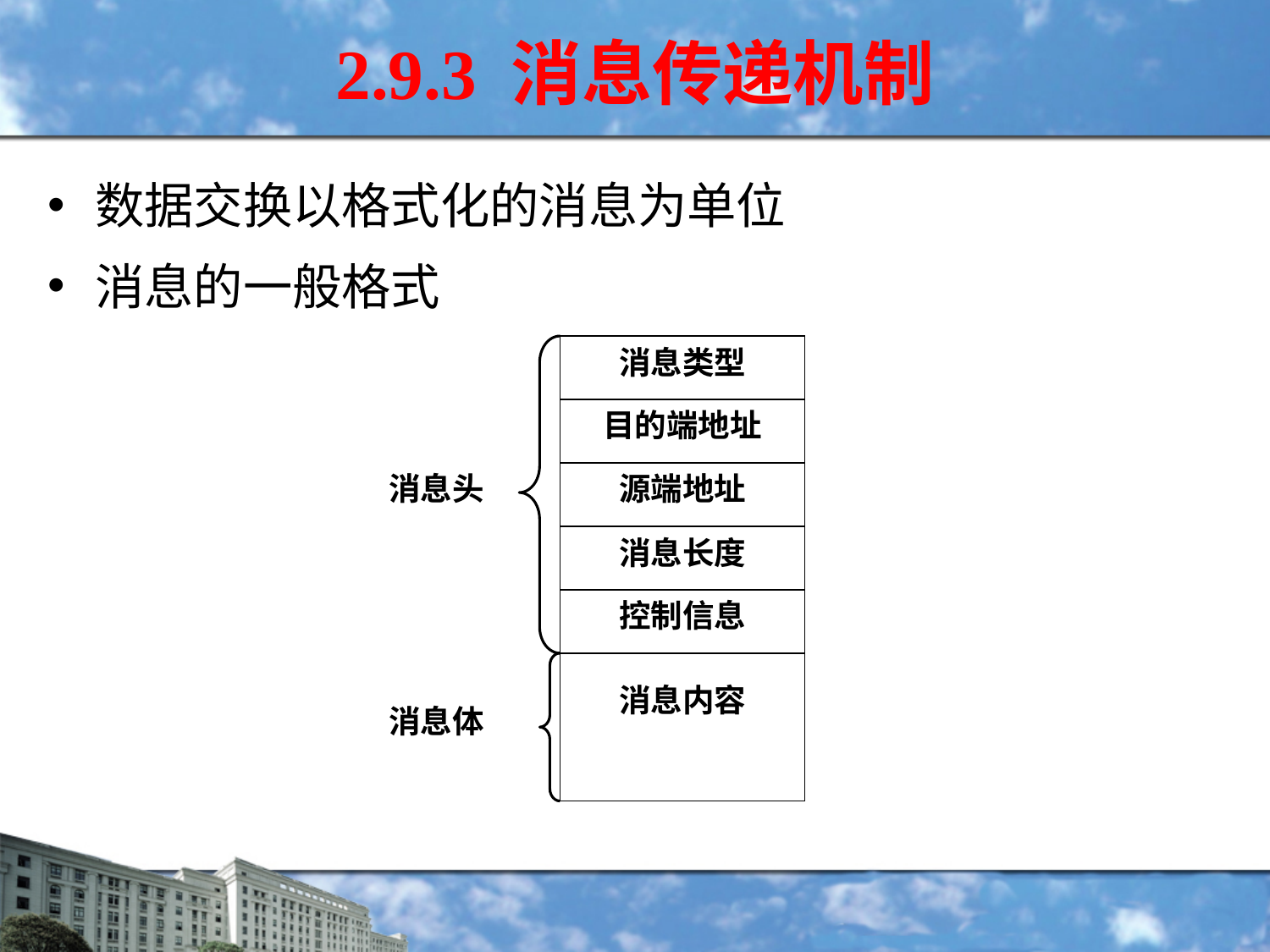

2.9.3 消息传递机制
数据交换以格式化的消息为单位
消息的一般格式

消息类型
目的端地址
源端地址
消息长度
控制信息
消息头

消息内容
消息体